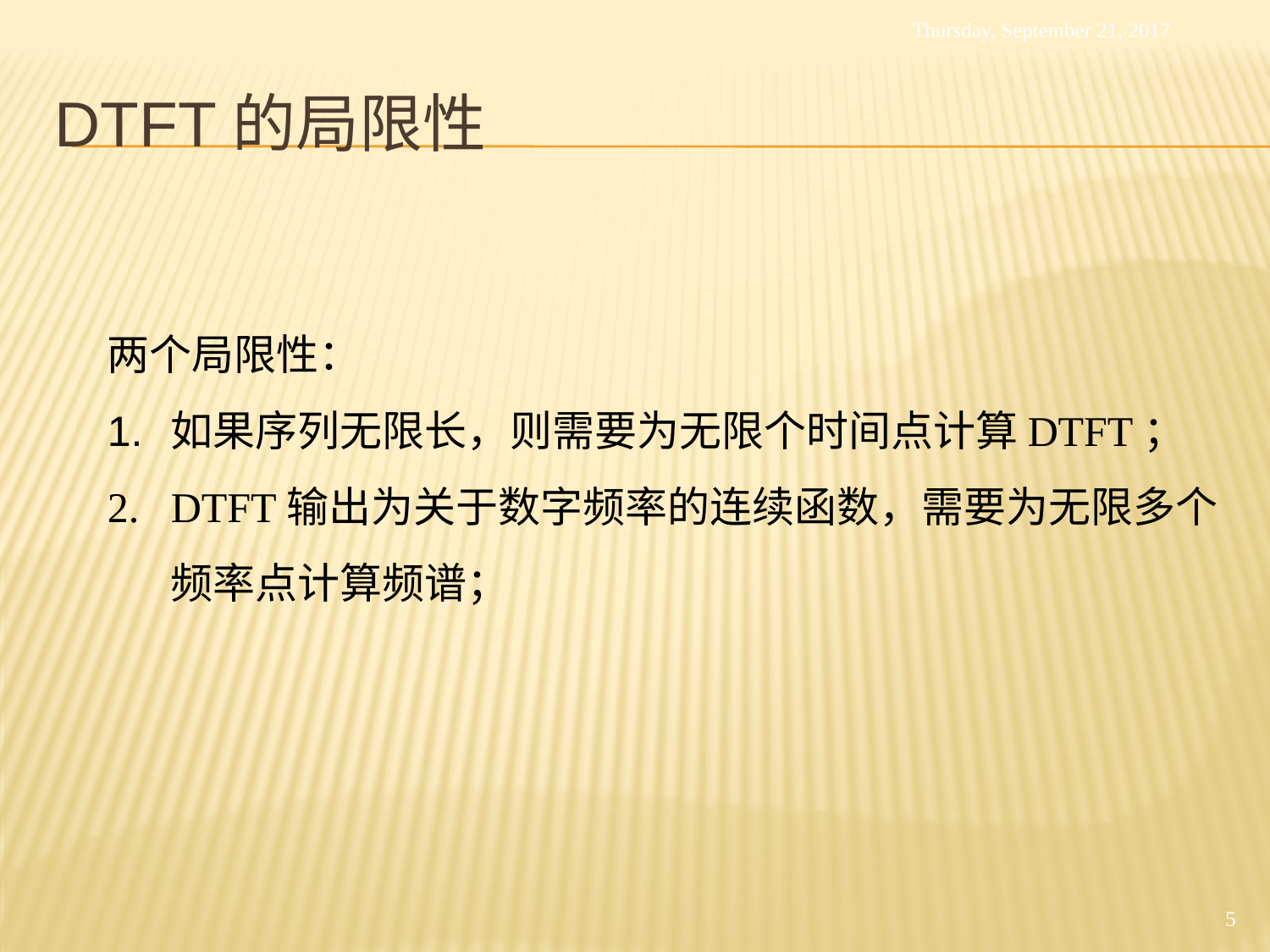

Thursday, September 21, 2017
# DTFT的局限性

两个局限性：
如果序列无限长，则需要为无限个时间点计算DTFT；
DTFT输出为关于数字频率的连续函数，需要为无限多个频率点计算频谱；
5